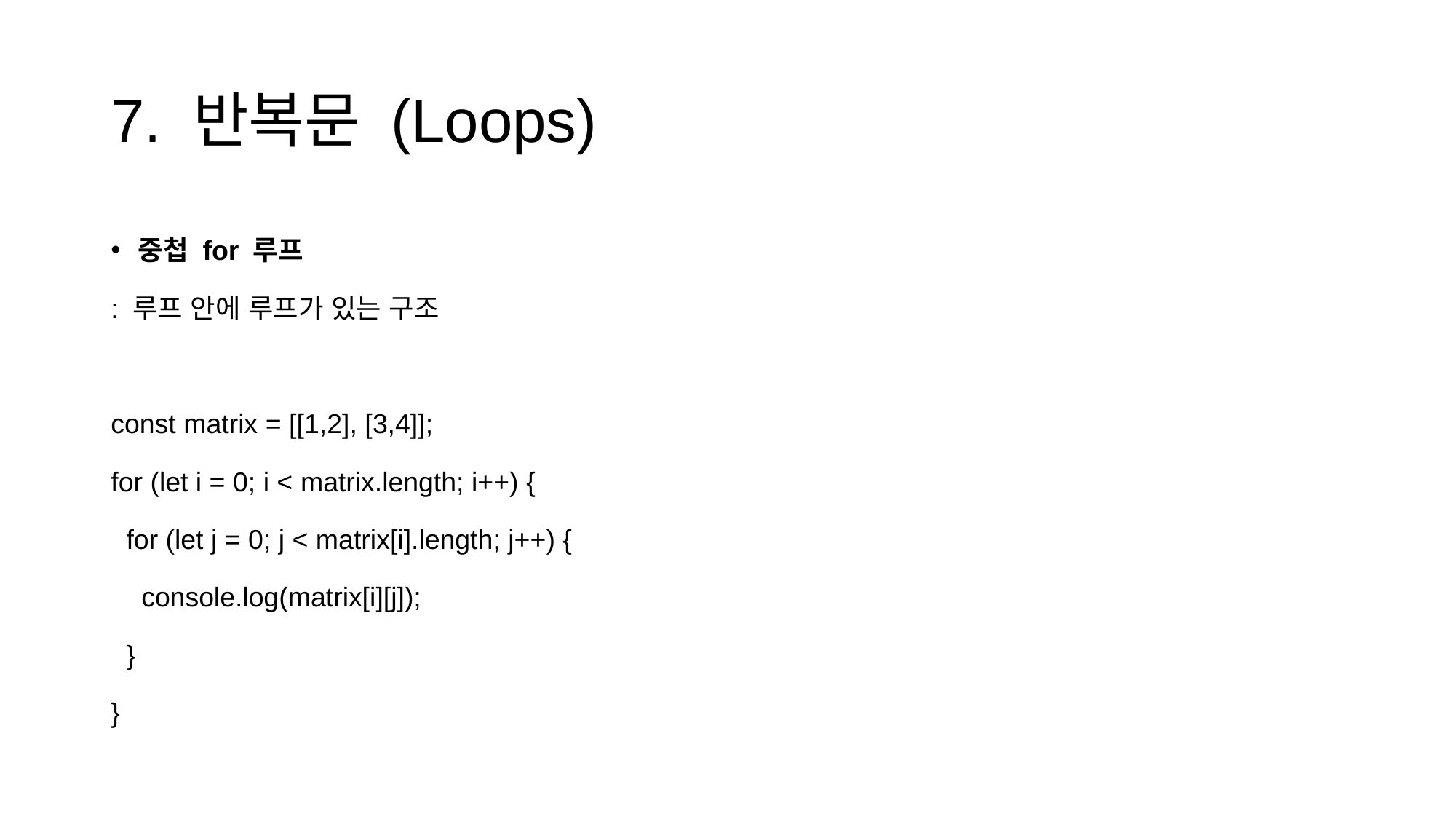

# 7. 반복문 (Loops)
중첩 for 루프
: 루프 안에 루프가 있는 구조

const matrix = [[1,2], [3,4]];
for (let i = 0; i < matrix.length; i++) {
  for (let j = 0; j < matrix[i].length; j++) {
    console.log(matrix[i][j]);
  }
}